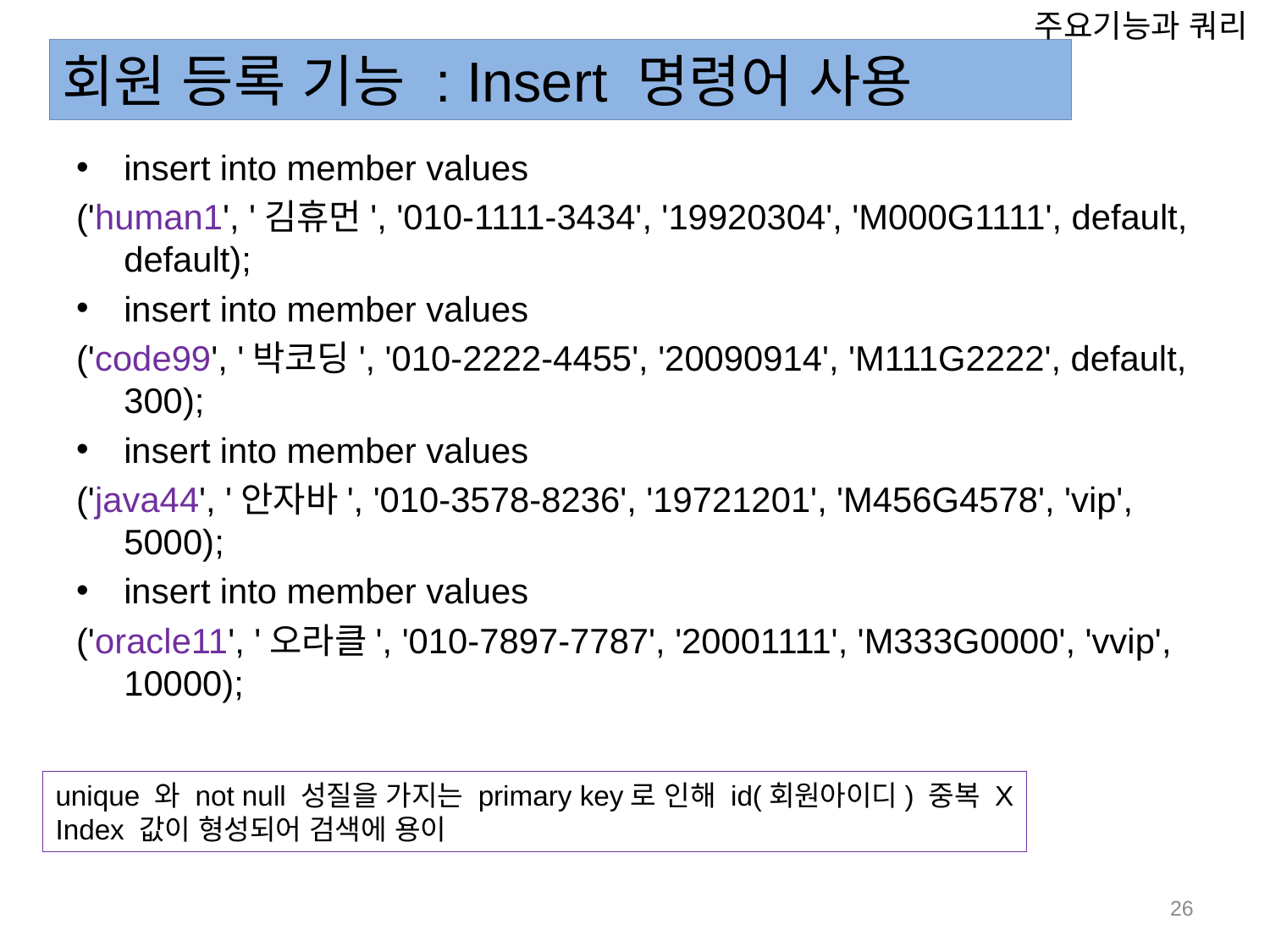

주요기능과 쿼리
회원 등록 기능 : Insert 명령어 사용
insert into member values
('human1', '김휴먼', '010-1111-3434', '19920304', 'M000G1111', default, default);
insert into member values
('code99', '박코딩', '010-2222-4455', '20090914', 'M111G2222', default, 300);
insert into member values
('java44', '안자바', '010-3578-8236', '19721201', 'M456G4578', 'vip', 5000);
insert into member values
('oracle11', '오라클', '010-7897-7787', '20001111', 'M333G0000', 'vvip', 10000);
unique 와 not null 성질을 가지는 primary key로 인해 id(회원아이디) 중복 X
Index 값이 형성되어 검색에 용이

26